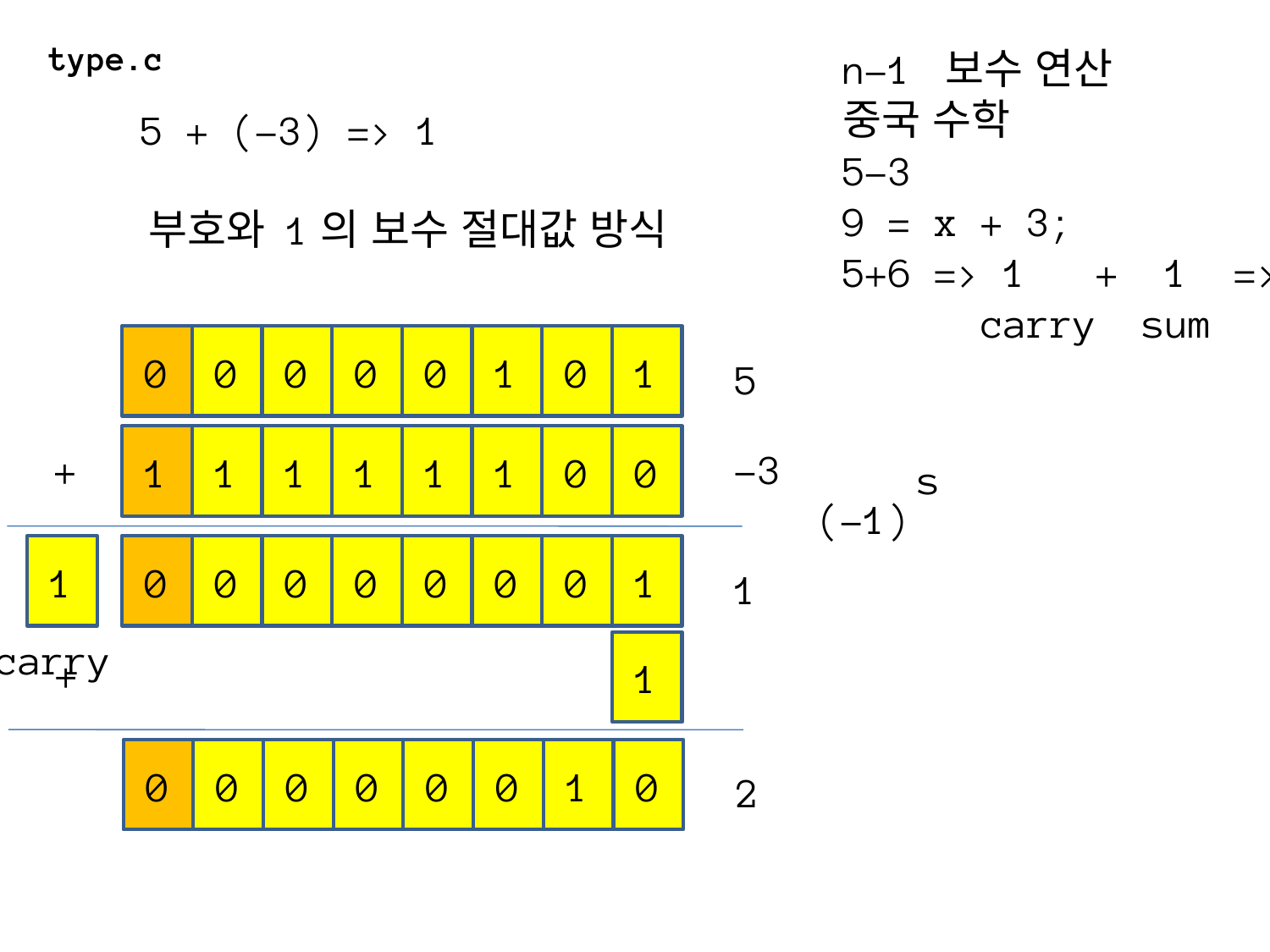

type.c
n-1 보수 연산
중국 수학
5-3
9 = x + 3;
5+6 => 1   +  1  => 2
      carry  sum
5 + (-3) => 1
부호와 1의 보수 절대값 방식
0
0
0
0
0
1
0
1
5
1
1
1
1
1
1
0
0
+
-3
s
(-1)
1
0
0
0
0
0
0
0
1
1
carry
1
+
0
0
0
0
0
0
1
0
2